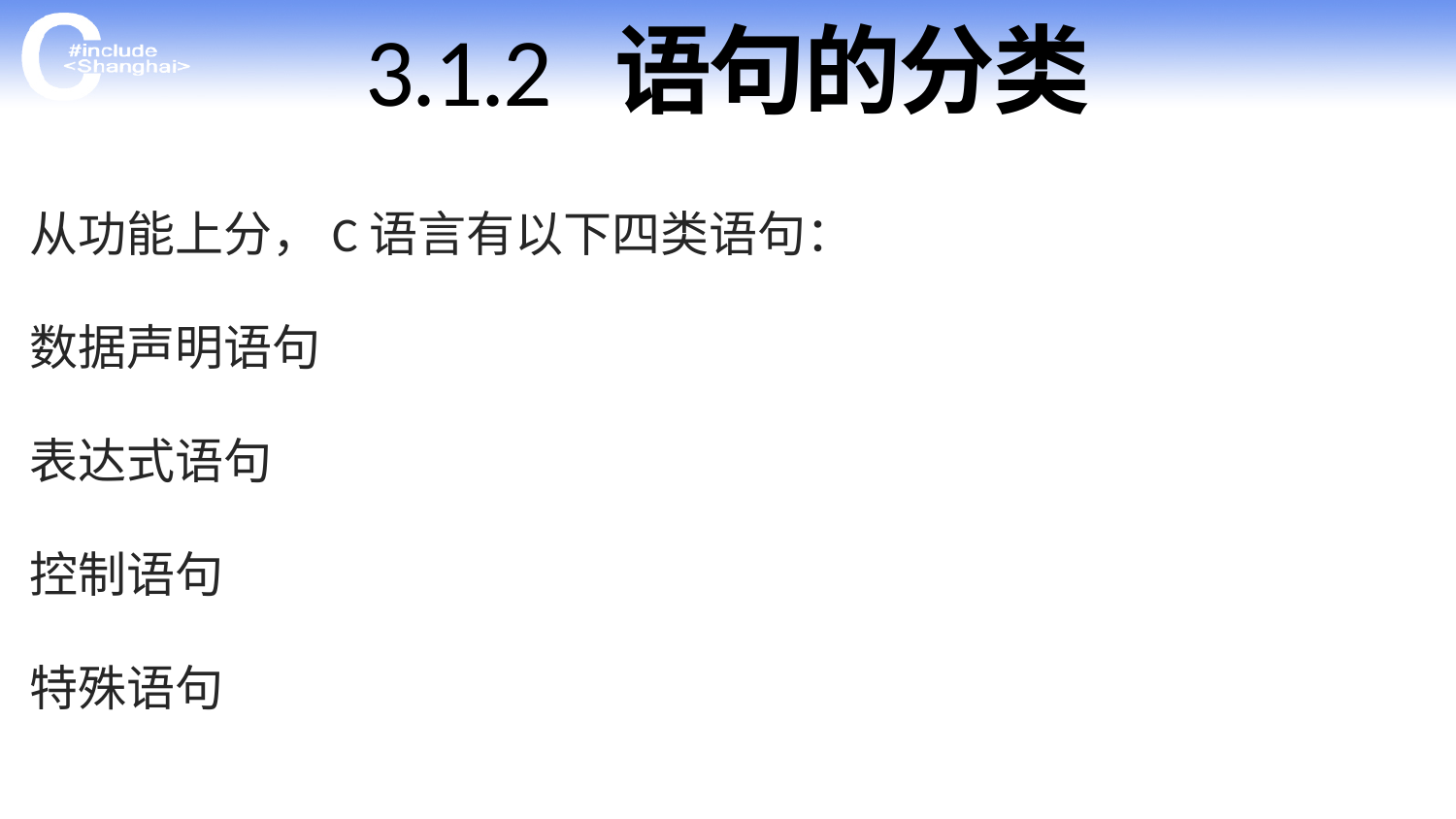

# 3.1.2  语句的分类
从功能上分，C语言有以下四类语句：
数据声明语句
表达式语句
控制语句
特殊语句